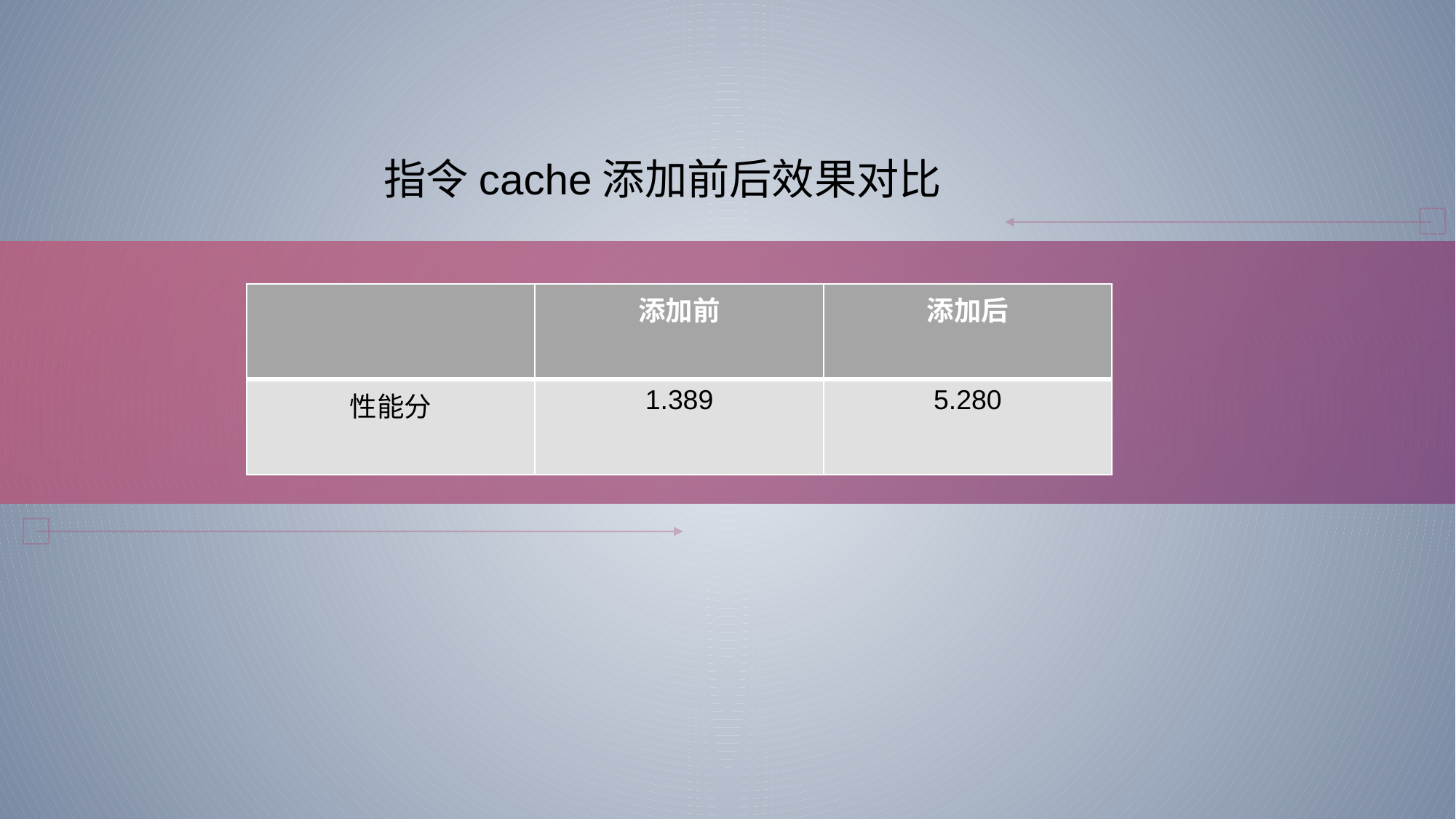

指令cache添加前后效果对比
|  | 添加前 | 添加后 |
| --- | --- | --- |
| 性能分 | 1.389 | 5.280 |